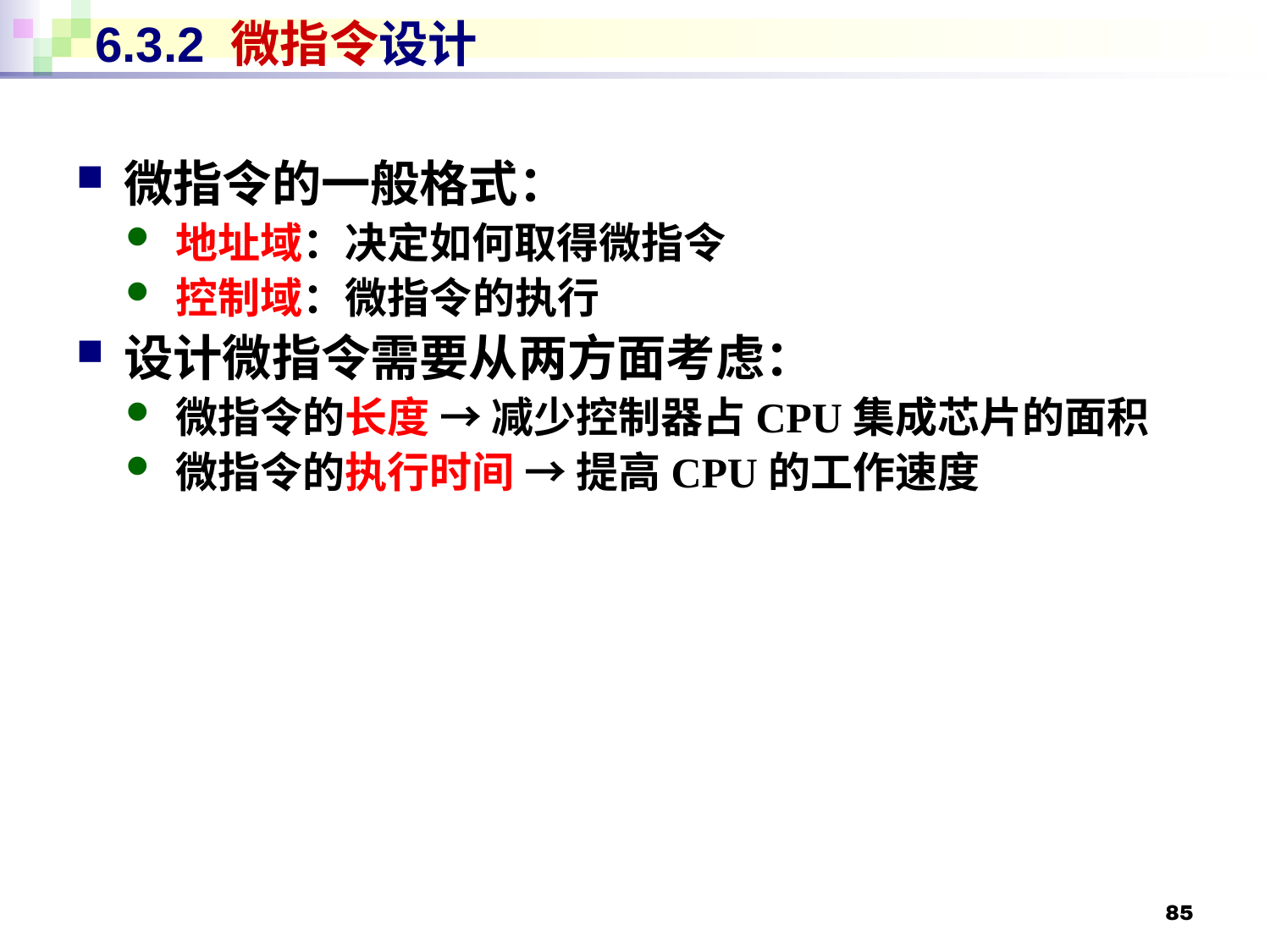

# 6.3.2 微指令设计
微指令的一般格式：
地址域：决定如何取得微指令
控制域：微指令的执行
设计微指令需要从两方面考虑：
微指令的长度 → 减少控制器占CPU集成芯片的面积
微指令的执行时间 → 提高CPU的工作速度
85